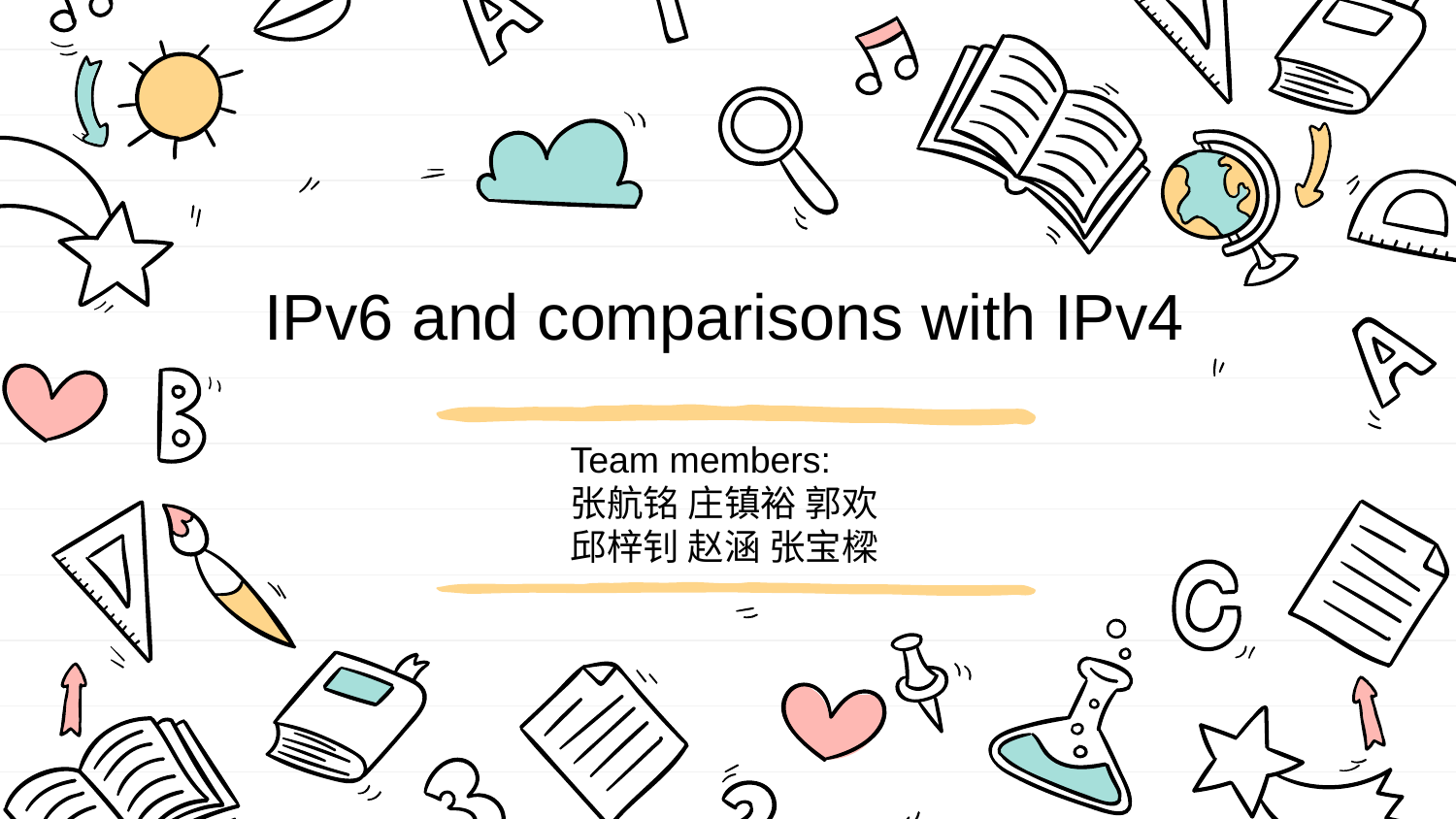

# IPv6 and comparisons with IPv4

Team members:
张航铭 庄镇裕 郭欢
邱梓钊 赵涵 张宝樑